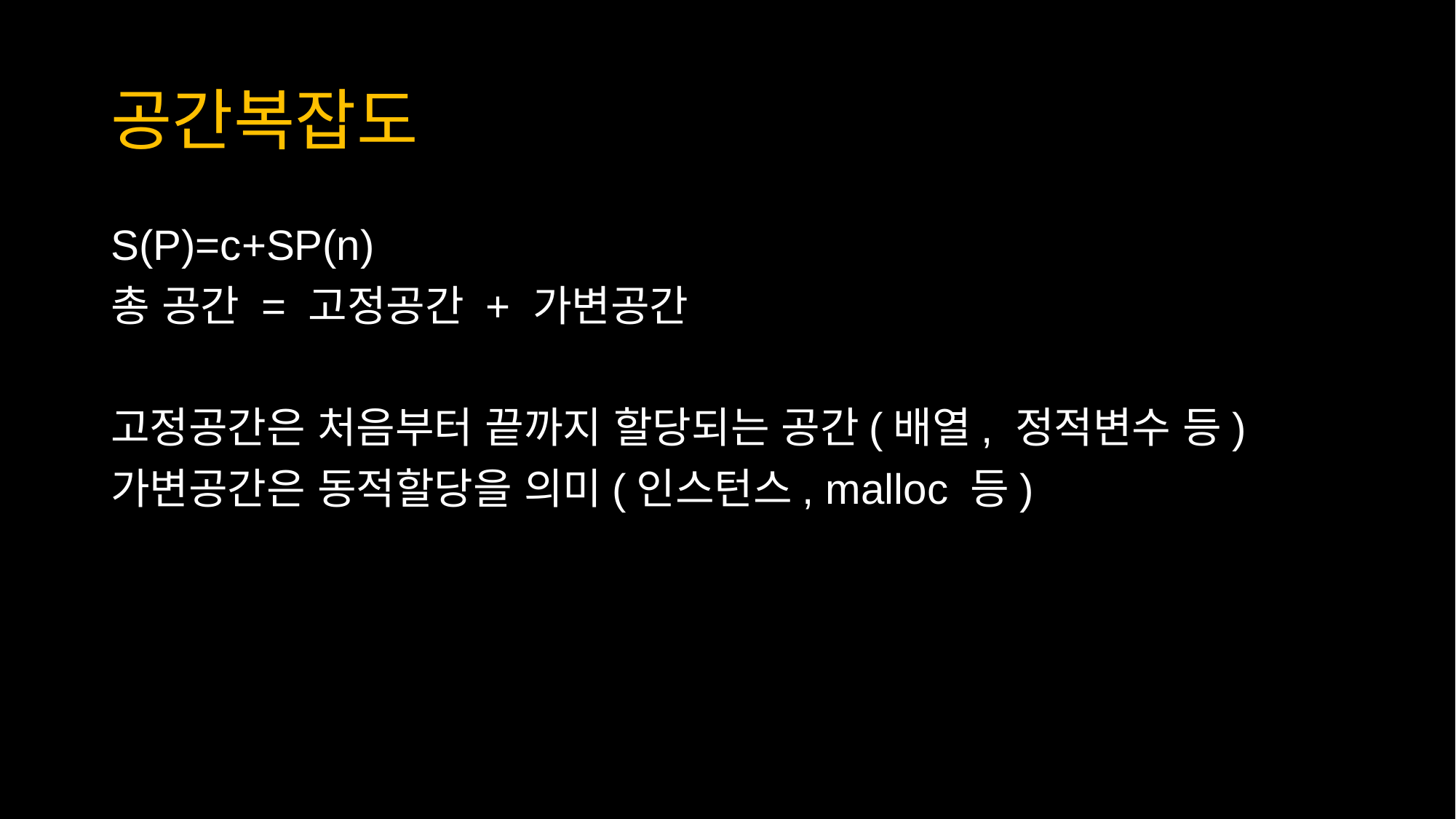

# 공간복잡도
S(P)=c+SP(n)
총 공간 = 고정공간 + 가변공간

고정공간은 처음부터 끝까지 할당되는 공간(배열, 정적변수 등)
가변공간은 동적할당을 의미(인스턴스, malloc 등)